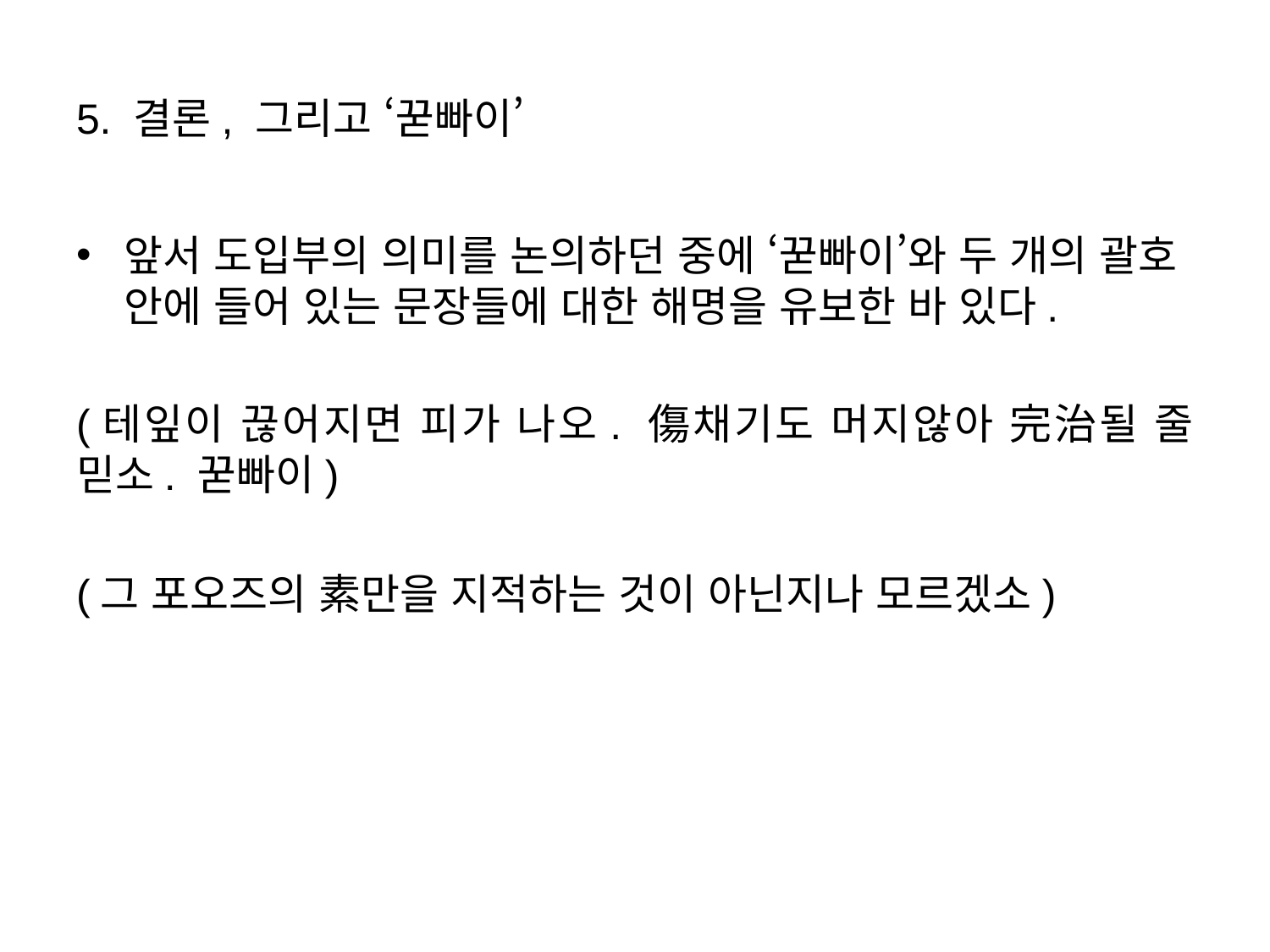

# 5. 결론, 그리고 ‘꾿빠이’
앞서 도입부의 의미를 논의하던 중에 ‘꾿빠이’와 두 개의 괄호 안에 들어 있는 문장들에 대한 해명을 유보한 바 있다.

(테잎이 끊어지면 피가 나오. 傷채기도 머지않아 完治될 줄 믿소. 꾿빠이)

(그 포오즈의 素만을 지적하는 것이 아닌지나 모르겠소)